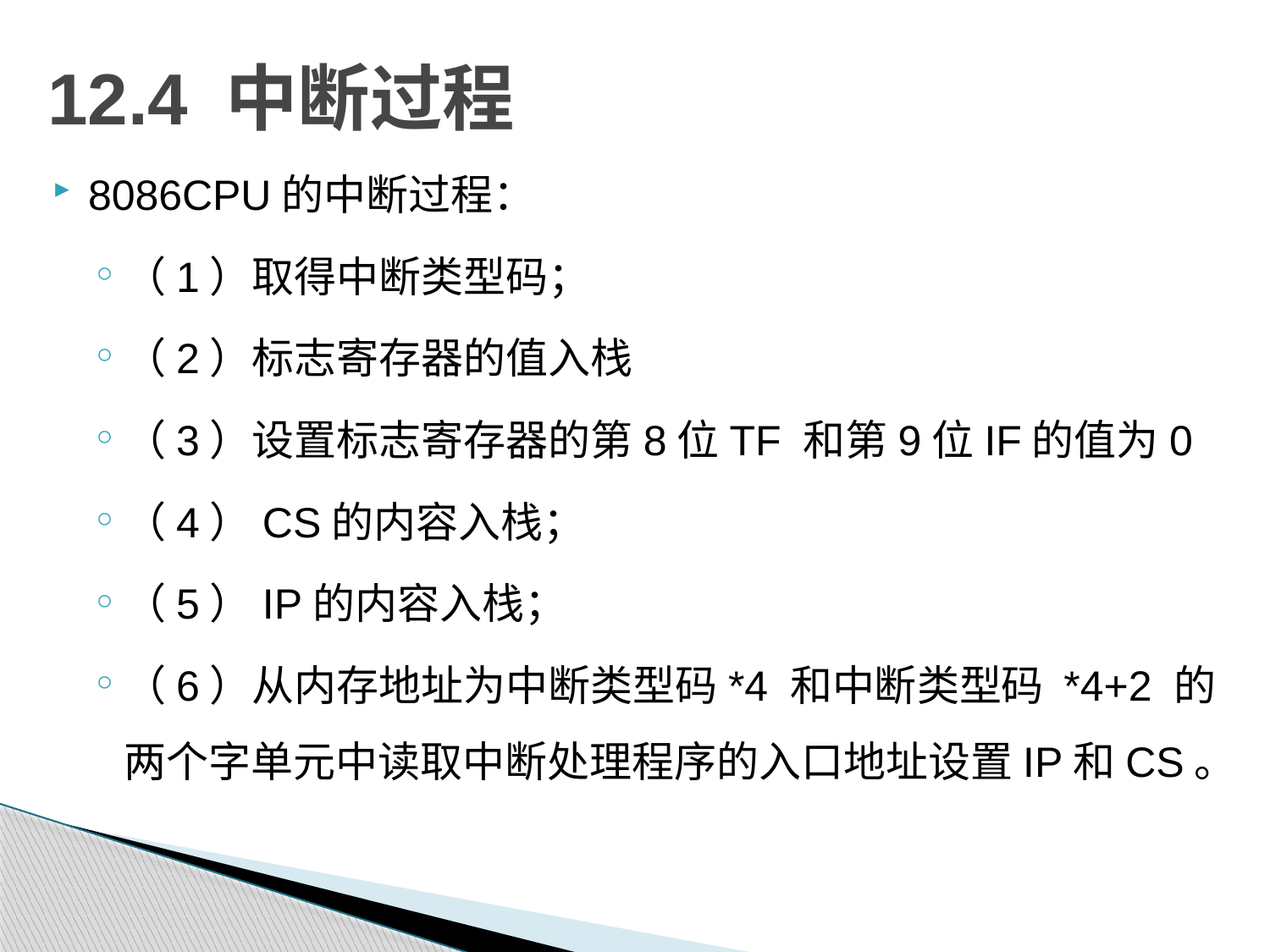

# 12.4 中断过程
8086CPU的中断过程：
（1）取得中断类型码；
（2）标志寄存器的值入栈
（3）设置标志寄存器的第8位TF 和第9位IF的值为0
（4）CS的内容入栈；
（5）IP的内容入栈；
（6）从内存地址为中断类型码*4 和中断类型码 *4+2 的两个字单元中读取中断处理程序的入口地址设置IP和CS。